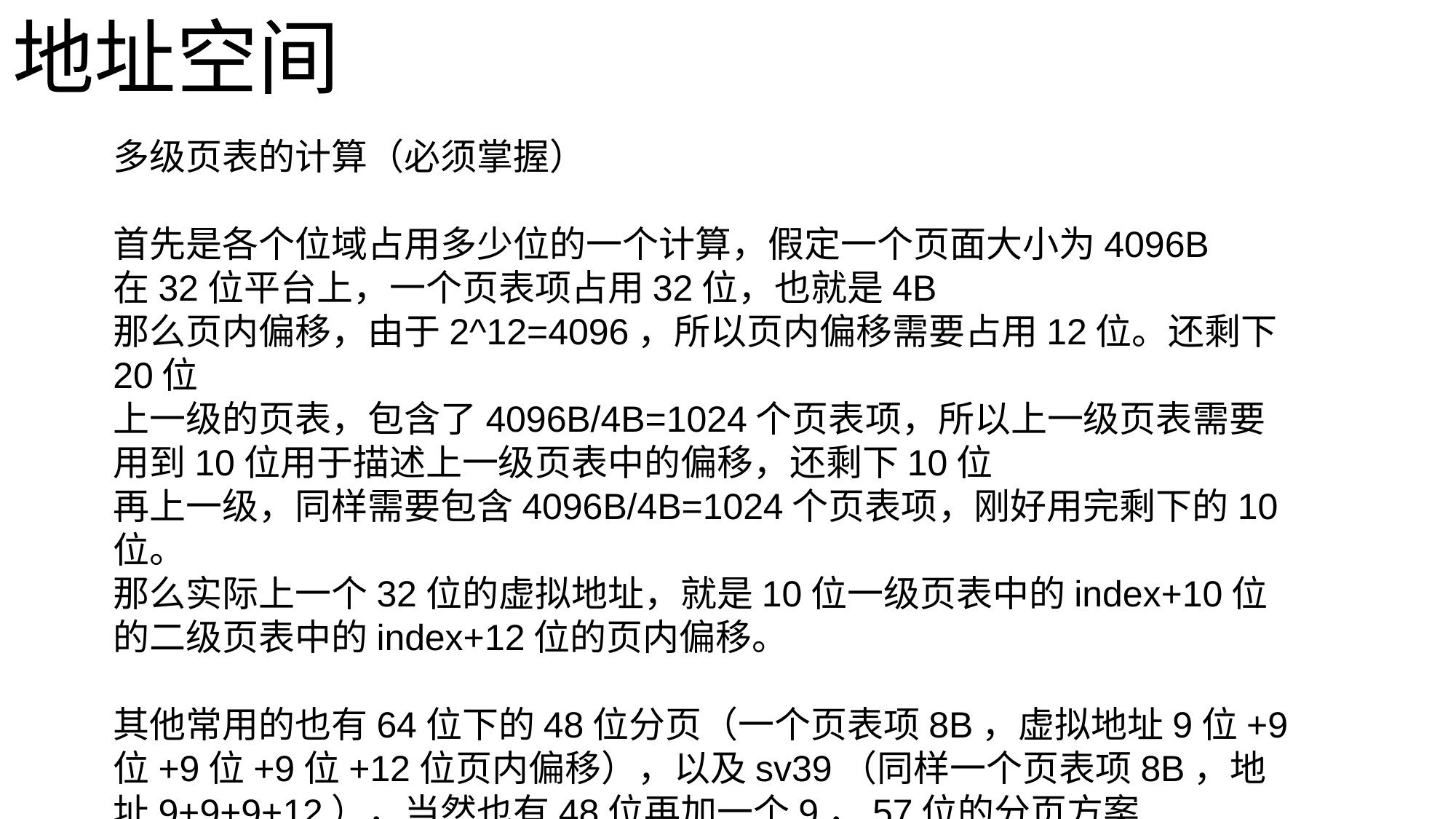

地址空间
多级页表的计算（必须掌握）

首先是各个位域占用多少位的一个计算，假定一个页面大小为4096B
在32位平台上，一个页表项占用32位，也就是4B
那么页内偏移，由于2^12=4096，所以页内偏移需要占用12位。还剩下20位
上一级的页表，包含了4096B/4B=1024个页表项，所以上一级页表需要用到10位用于描述上一级页表中的偏移，还剩下10位
再上一级，同样需要包含4096B/4B=1024个页表项，刚好用完剩下的10位。
那么实际上一个32位的虚拟地址，就是10位一级页表中的index+10位的二级页表中的index+12位的页内偏移。

其他常用的也有64位下的48位分页（一个页表项8B，虚拟地址9位+9位+9位+9位+12位页内偏移），以及sv39（同样一个页表项8B，地址9+9+9+12），当然也有48位再加一个9，57位的分页方案